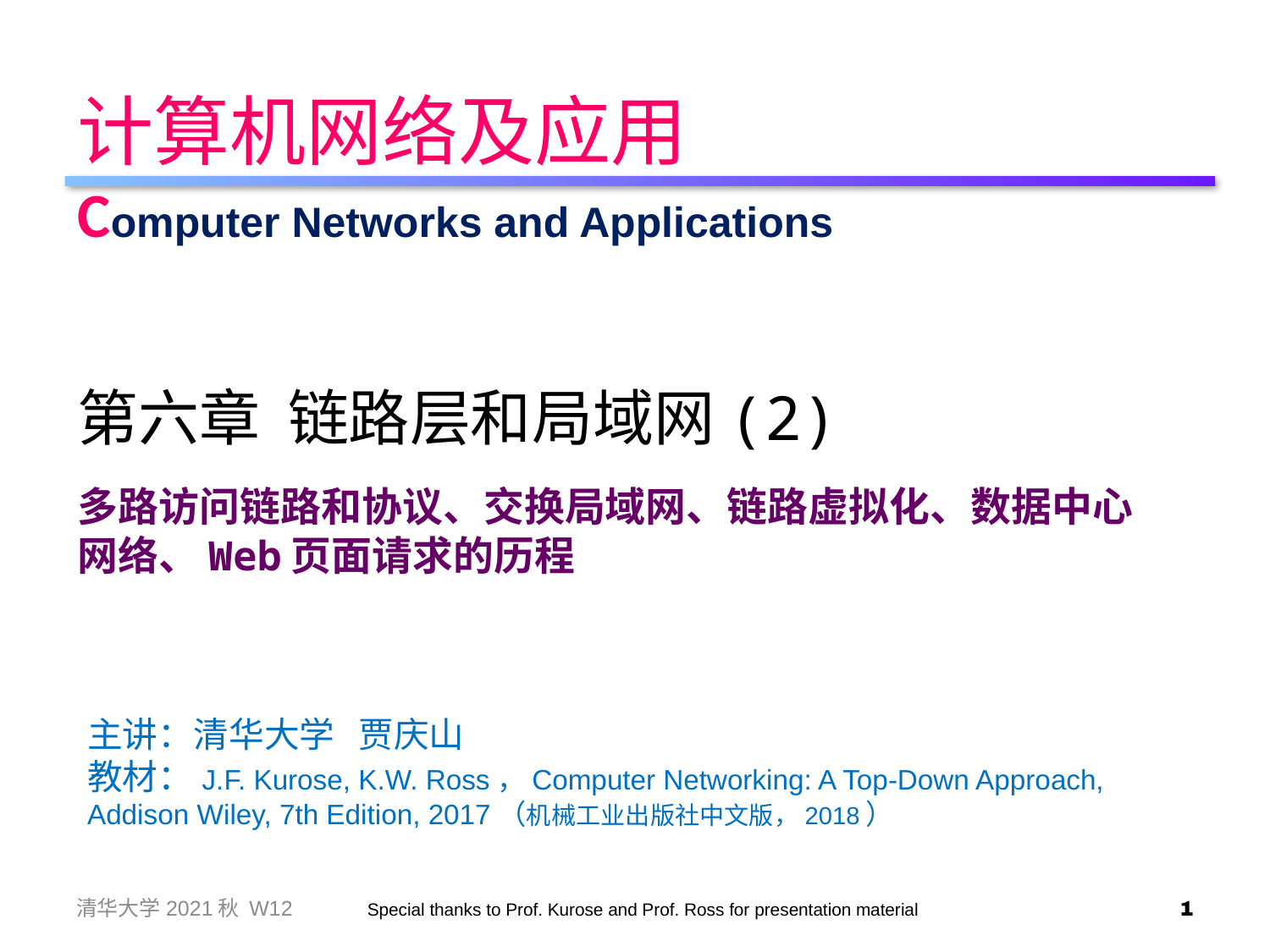

计算机网络及应用
Computer Networks and Applications
第六章  链路层和局域网(2)
多路访问链路和协议、交换局域网、链路虚拟化、数据中心网络、Web页面请求的历程
主讲：清华大学   贾庆山
教材：J.F. Kurose, K.W. Ross，Computer Networking: A Top-Down Approach, Addison Wiley, 7th Edition, 2017（机械工业出版社中文版，2018）
清华大学2021秋 W12
1
Special thanks to Prof. Kurose and Prof. Ross for presentation material